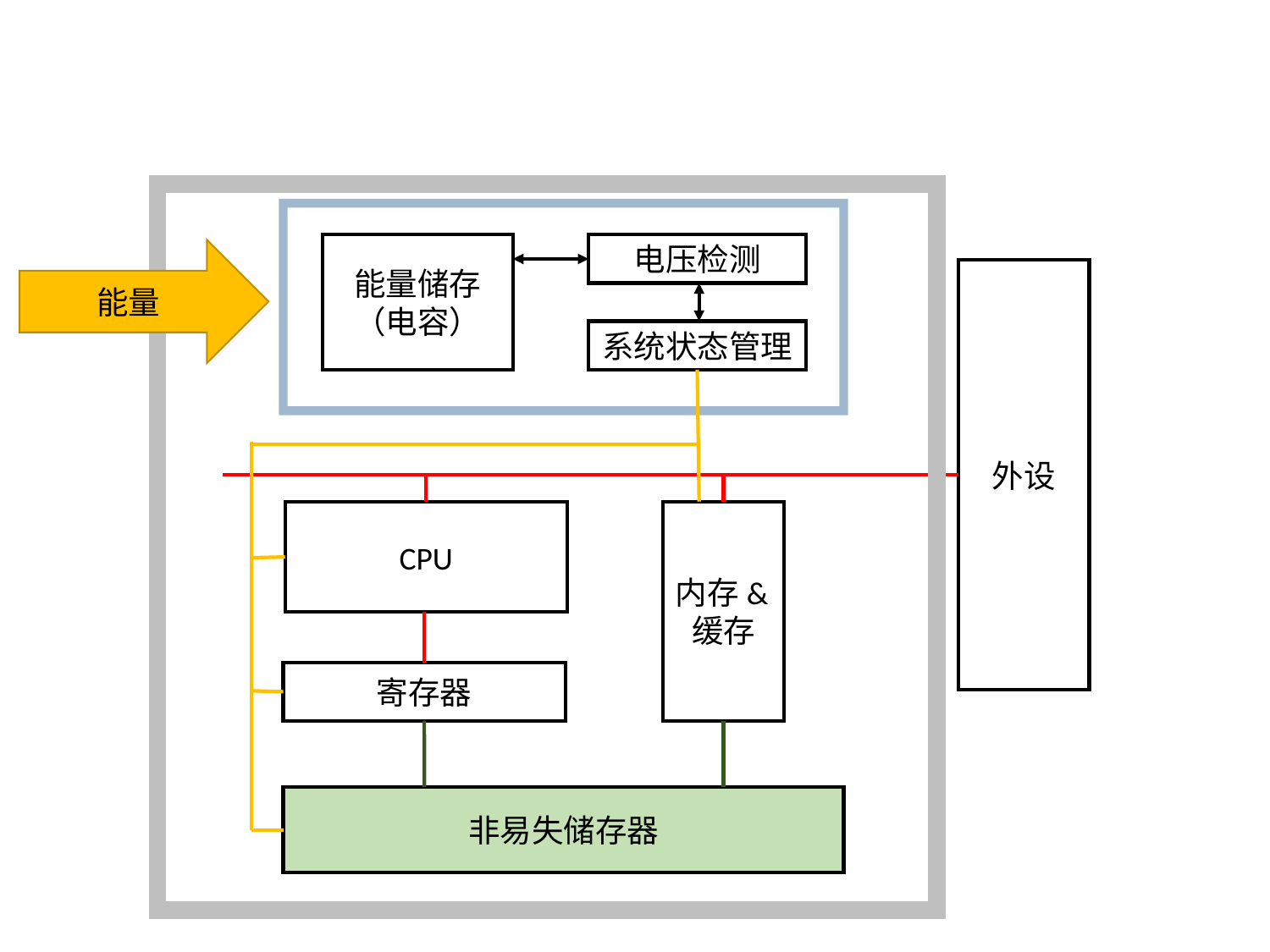

能量储存（电容）
电压检测
能量
系统状态管理
外设
CPU
内存&缓存
寄存器
非易失储存器